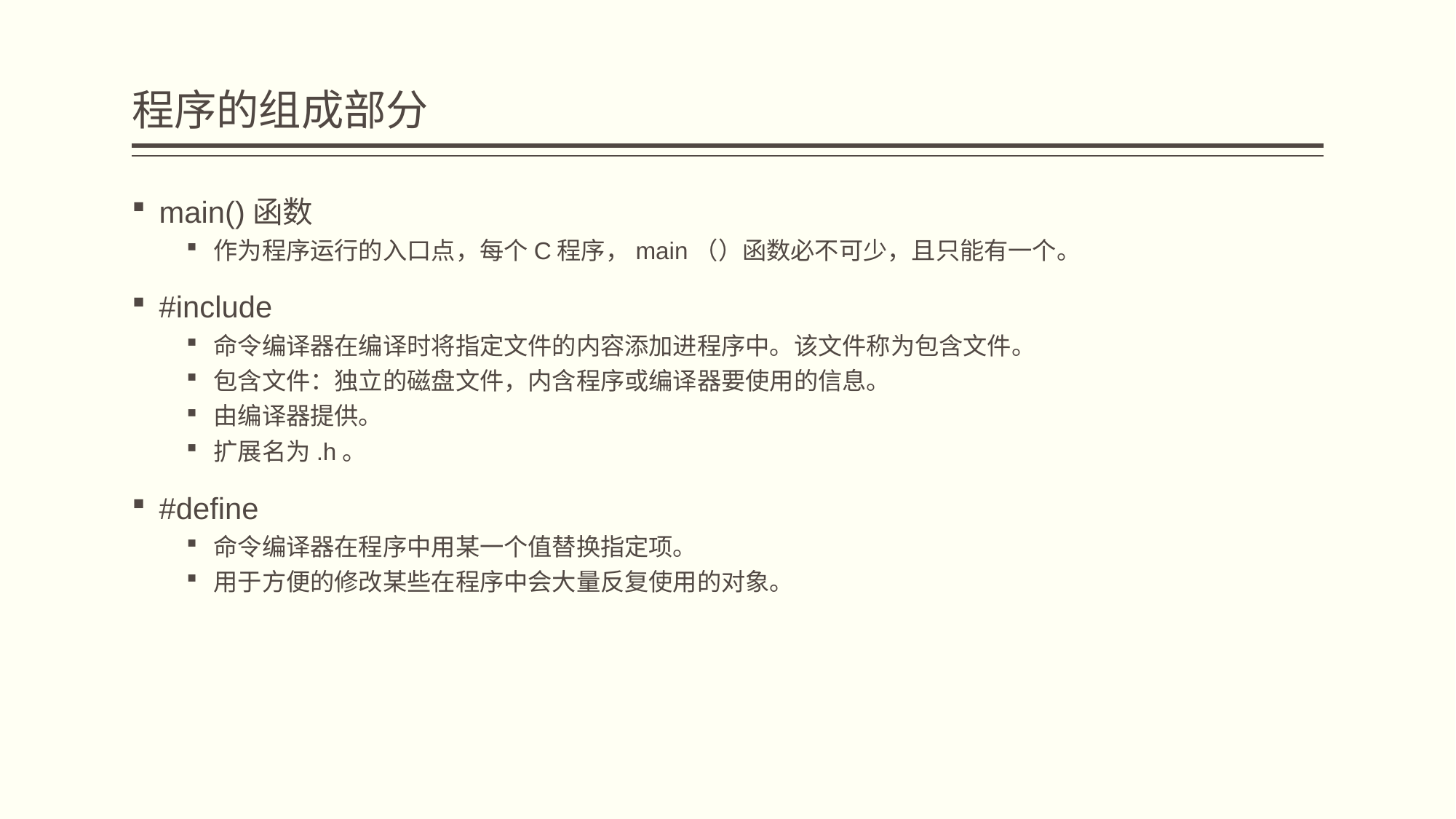

# 程序的组成部分
main()函数
作为程序运行的入口点，每个C程序，main（）函数必不可少，且只能有一个。
#include
命令编译器在编译时将指定文件的内容添加进程序中。该文件称为包含文件。
包含文件：独立的磁盘文件，内含程序或编译器要使用的信息。
由编译器提供。
扩展名为.h。
#define
命令编译器在程序中用某一个值替换指定项。
用于方便的修改某些在程序中会大量反复使用的对象。